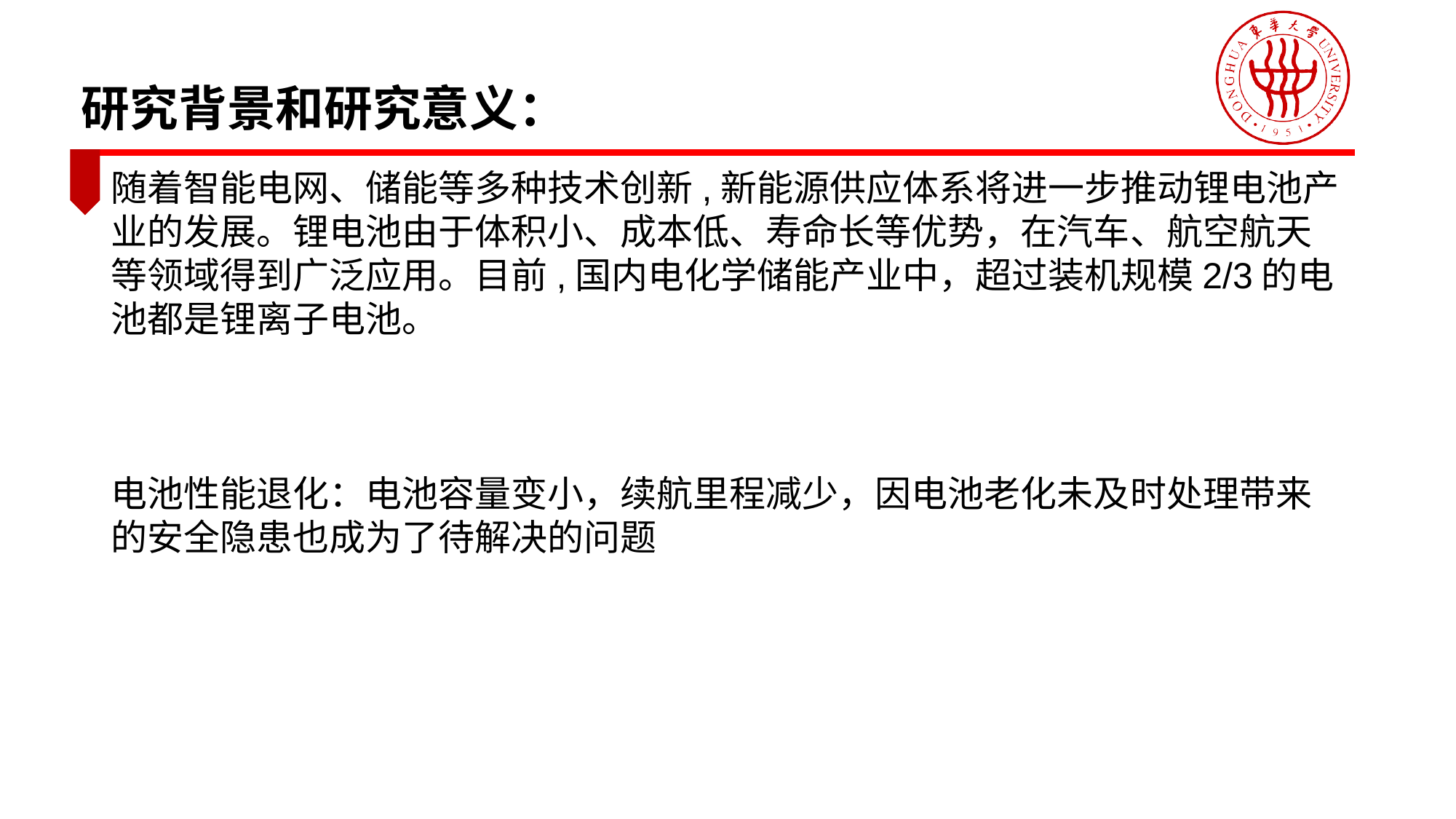

研究背景和研究意义：
随着智能电网、储能等多种技术创新,新能源供应体系将进一步推动锂电池产业的发展。锂电池由于体积小、成本低、寿命长等优势，在汽车、航空航天等领域得到广泛应用。目前,国内电化学储能产业中，超过装机规模2/3的电池都是锂离子电池。

电池性能退化：电池容量变小，续航里程减少，因电池老化未及时处理带来的安全隐患也成为了待解决的问题